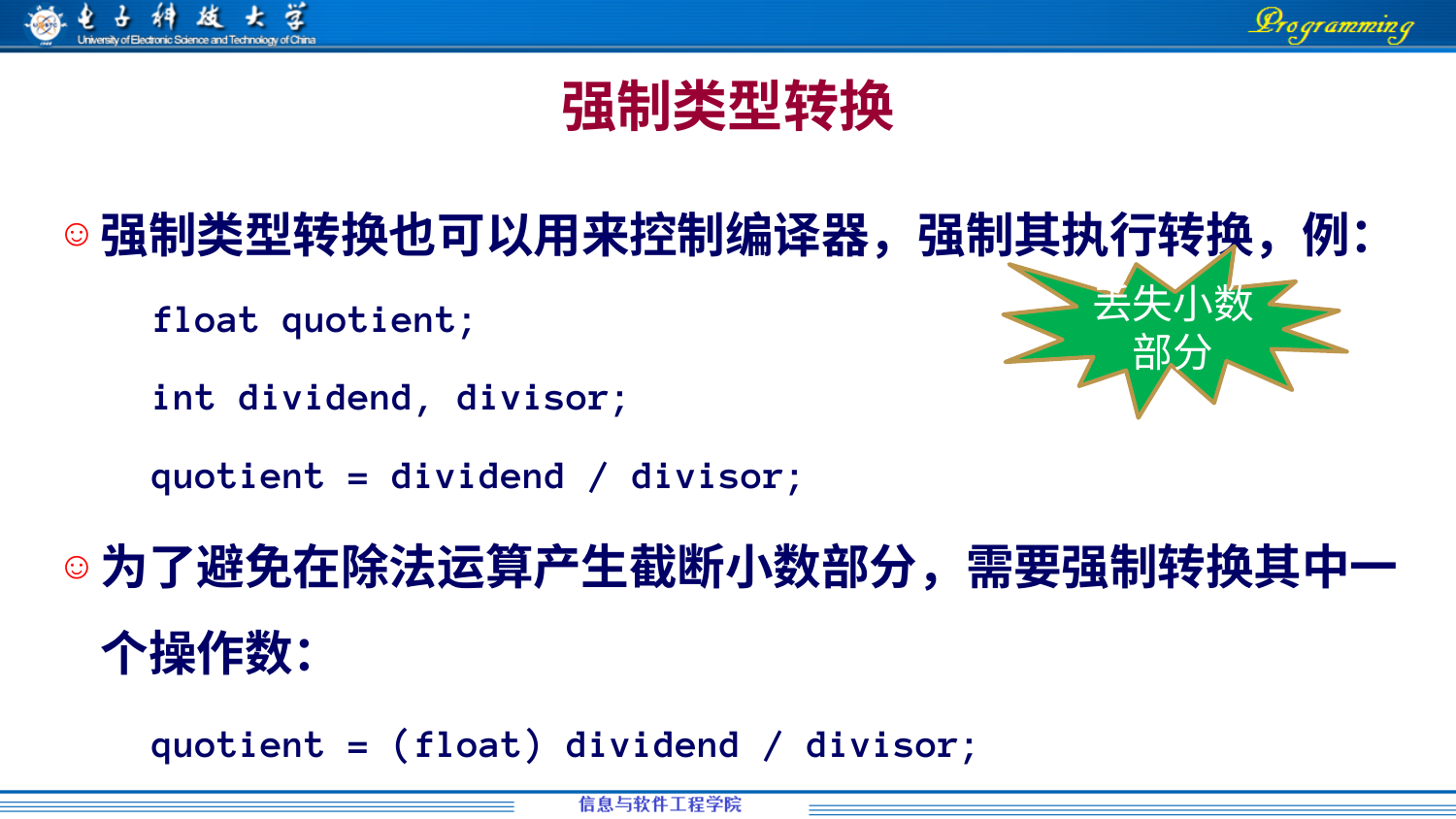

# 强制类型转换
强制类型转换也可以用来控制编译器，强制其执行转换，例：
	float quotient;
	int dividend, divisor;
	quotient = dividend / divisor;
为了避免在除法运算产生截断小数部分，需要强制转换其中一个操作数：
	quotient = (float) dividend / divisor;
丢失小数部分